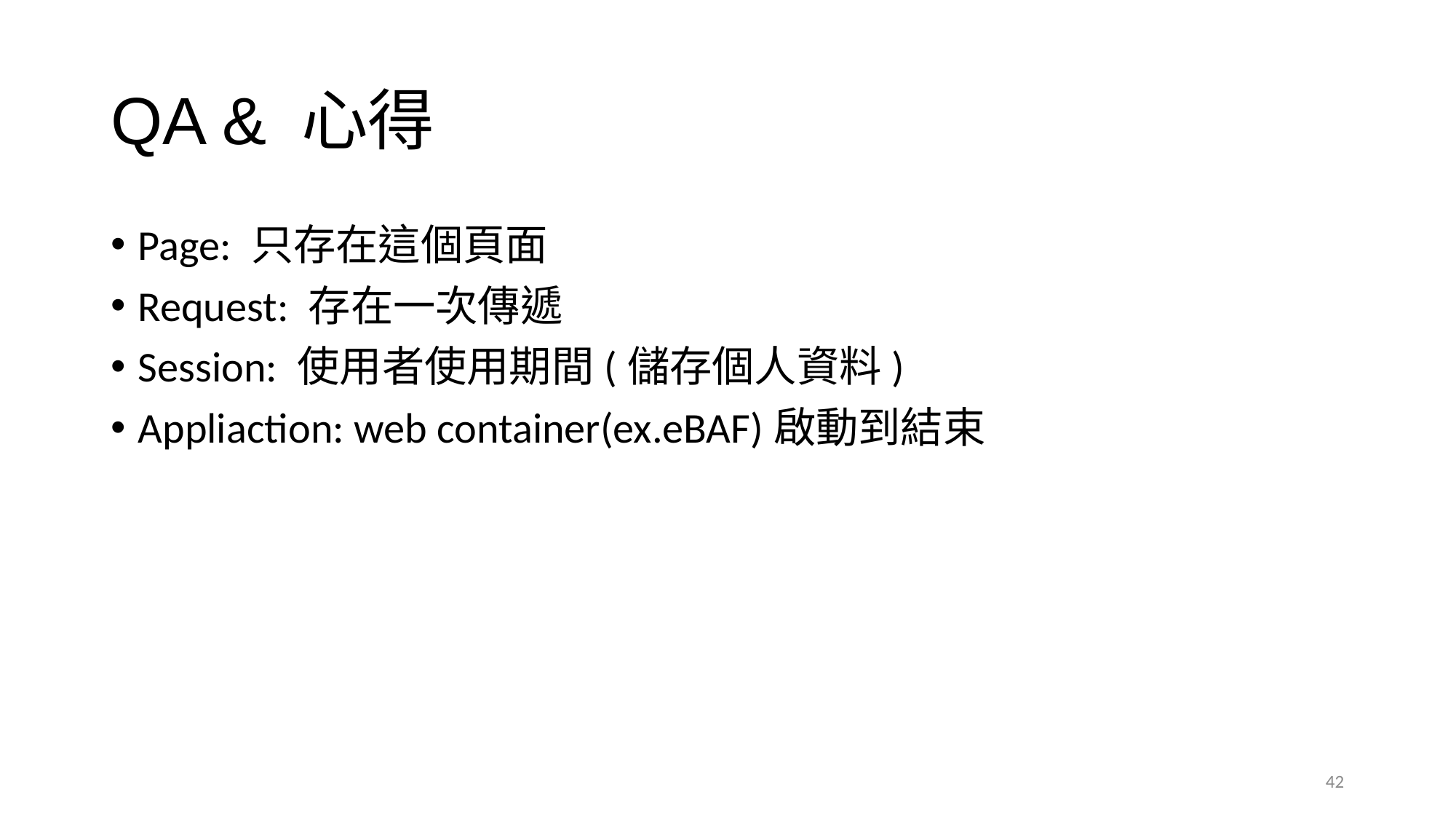

# QA & 心得
Page: 只存在這個頁面
Request: 存在一次傳遞
Session: 使用者使用期間(儲存個人資料)
Appliaction: web container(ex.eBAF)啟動到結束
42